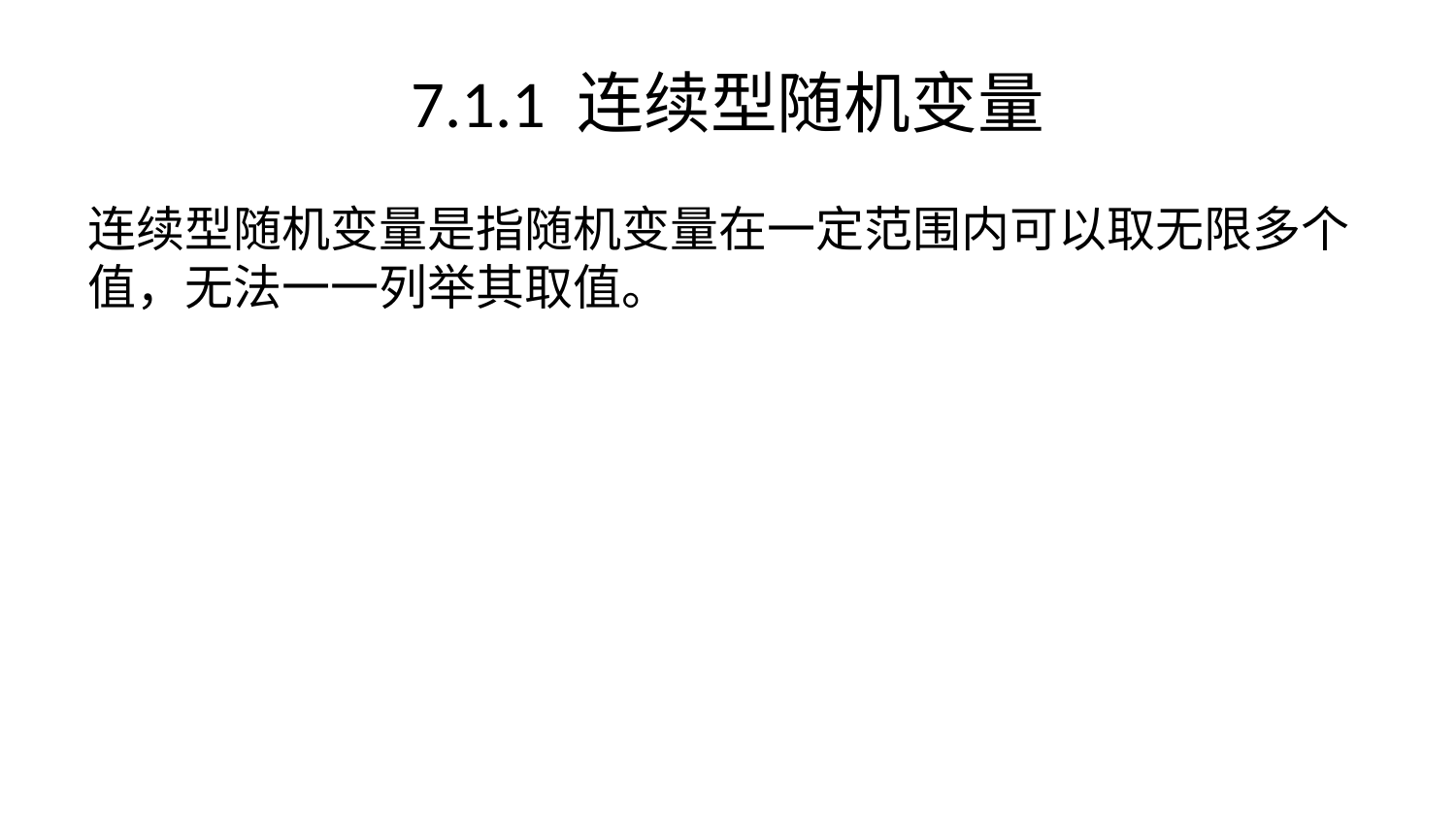

# 7.1.1 连续型随机变量
连续型随机变量是指随机变量在一定范围内可以取无限多个值，无法一一列举其取值。